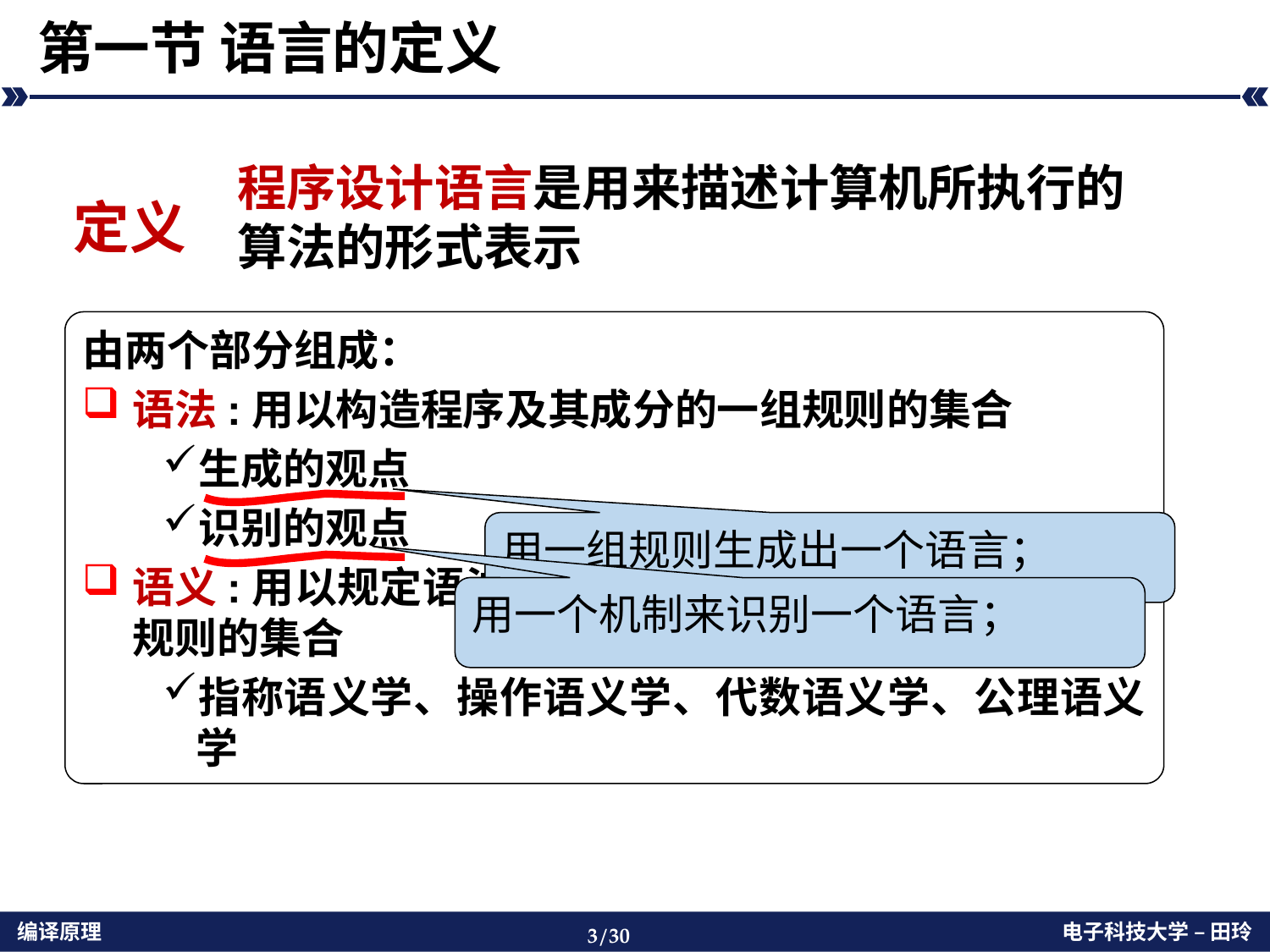

# 第一节 语言的定义
程序设计语言是用来描述计算机所执行的算法的形式表示
定义
由两个部分组成：
语法:用以构造程序及其成分的一组规则的集合
生成的观点
识别的观点
语义:用以规定语法正确的程序或其成分的含义的一组规则的集合
指称语义学、操作语义学、代数语义学、公理语义学

用一组规则生成出一个语言；

用一个机制来识别一个语言；